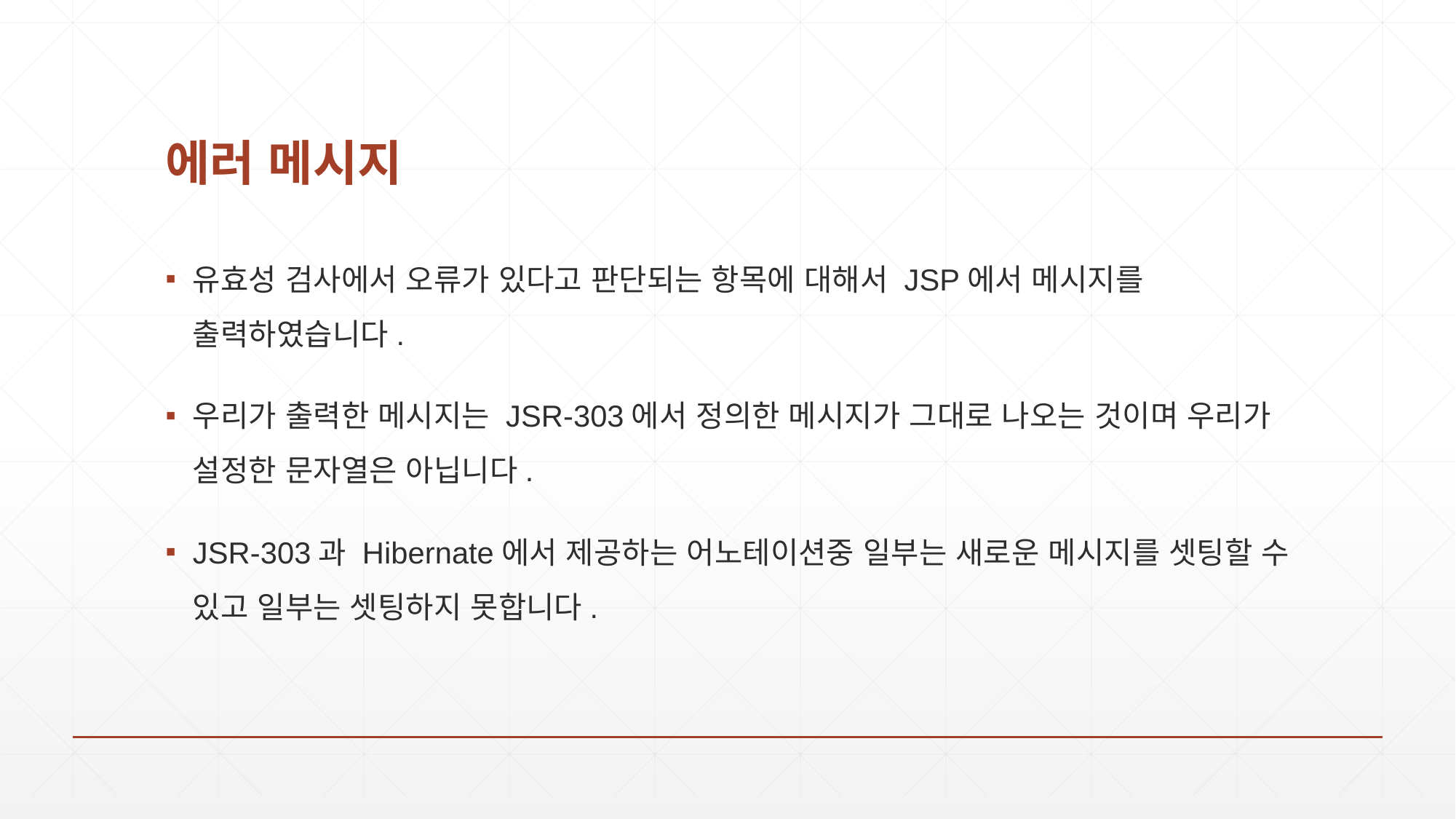

# 에러 메시지
유효성 검사에서 오류가 있다고 판단되는 항목에 대해서 JSP에서 메시지를 출력하였습니다.
우리가 출력한 메시지는 JSR-303에서 정의한 메시지가 그대로 나오는 것이며 우리가 설정한 문자열은 아닙니다.
JSR-303과 Hibernate에서 제공하는 어노테이션중 일부는 새로운 메시지를 셋팅할 수 있고 일부는 셋팅하지 못합니다.